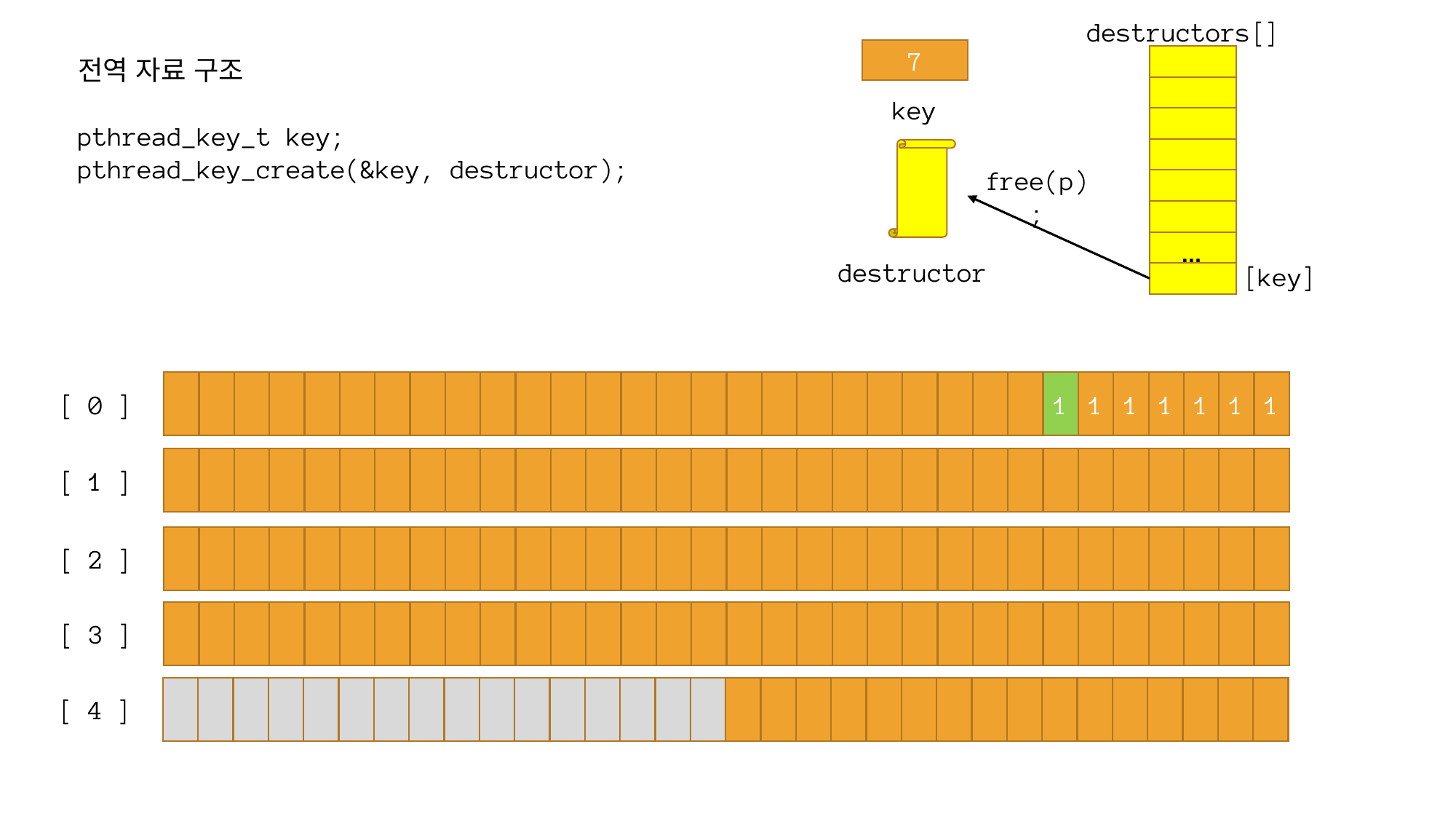

destructors[]
7
key

전역 자료 구조

pthread_key_t key;
pthread_key_create(&key, destructor);

free(p);
destructor

…
[key]

1
1
1
1
1
1
1
[ 0 ]

[ 1 ]

[ 2 ]

[ 3 ]

[ 4 ]